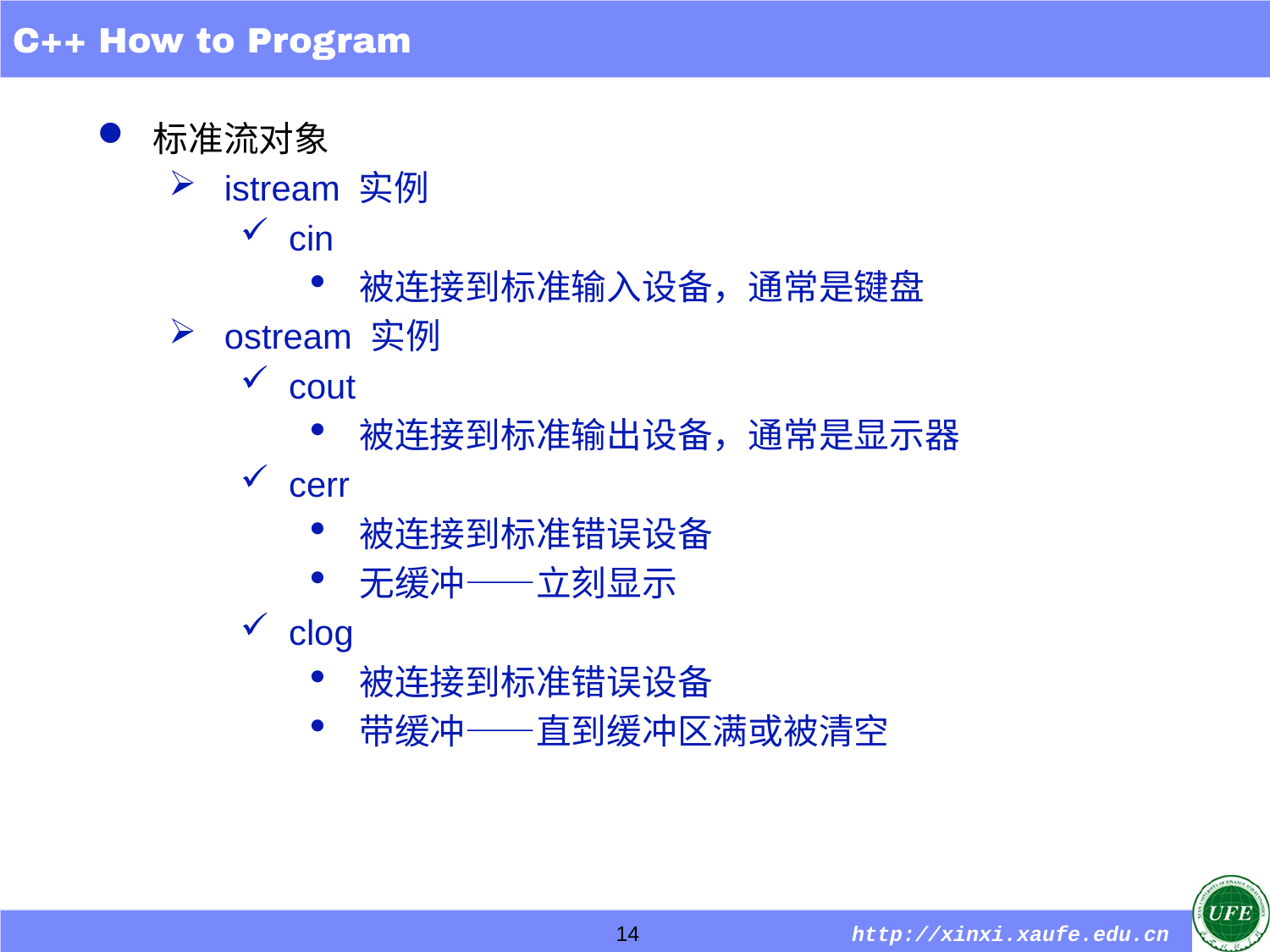

标准流对象
istream 实例
cin
被连接到标准输入设备，通常是键盘
ostream 实例
cout
被连接到标准输出设备，通常是显示器
cerr
被连接到标准错误设备
无缓冲——立刻显示
clog
被连接到标准错误设备
带缓冲——直到缓冲区满或被清空
14